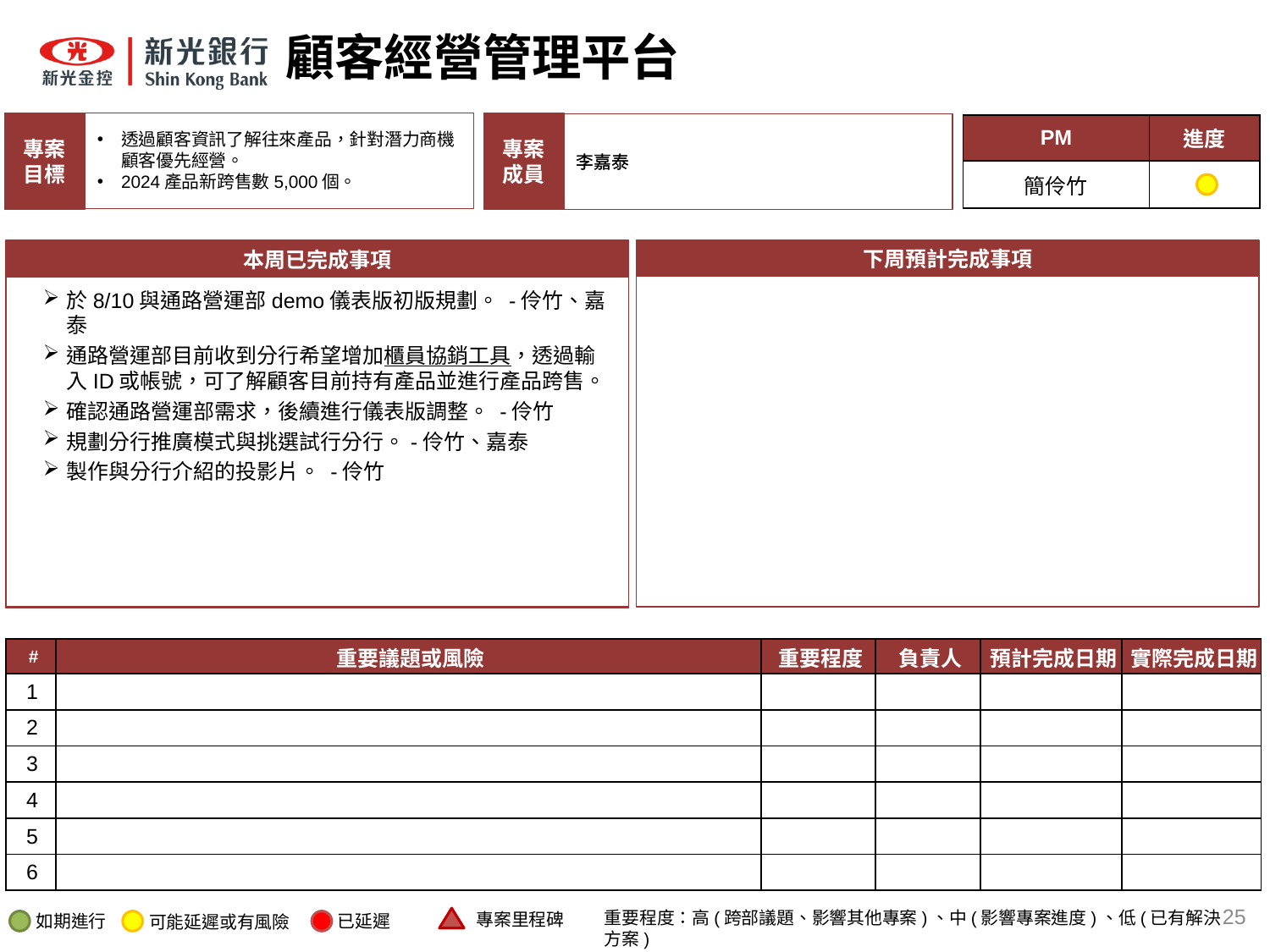

# 顧客經營管理平台
專案
成員
專案
目標

李嘉泰
| PM | 進度 |
| --- | --- |
| 簡伶竹 |  |
透過顧客資訊了解往來產品，針對潛力商機顧客優先經營。
2024產品新跨售數5,000個。
李嘉泰

本周已完成事項

下周預計完成事項

於8/10與通路營運部demo儀表版初版規劃。 -伶竹、嘉泰
通路營運部目前收到分行希望增加櫃員協銷工具，透過輸入ID或帳號，可了解顧客目前持有產品並進行產品跨售。
確認通路營運部需求，後續進行儀表版調整。 -伶竹
規劃分行推廣模式與挑選試行分行。-伶竹、嘉泰
製作與分行介紹的投影片。 -伶竹

| # | 重要議題或風險 | 重要程度 | 負責人 | 預計完成日期 | 實際完成日期 |
| --- | --- | --- | --- | --- | --- |
| 1 |  |  |  |  |  |
| 2 |  |  |  |  |  |
| 3 |  |  |  |  |  |
| 4 |  |  |  |  |  |
| 5 |  |  |  |  |  |
| 6 |  |  |  |  |  |
25
重要程度：高(跨部議題、影響其他專案)、中(影響專案進度)、低(已有解決方案)
專案里程碑

如期進行

已延遲

可能延遲或有風險